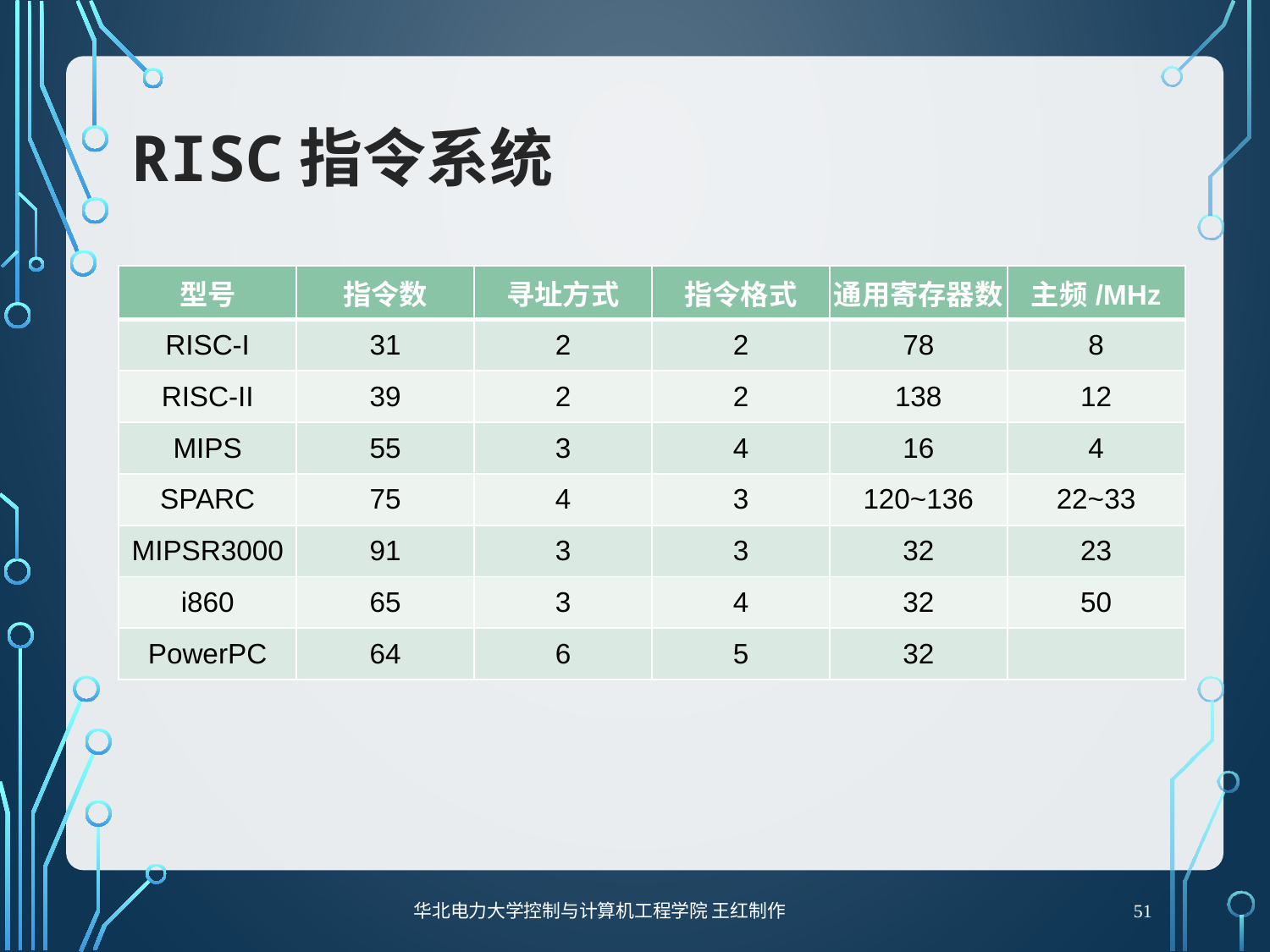

# RISC指令系统
| 型号 | 指令数 | 寻址方式 | 指令格式 | 通用寄存器数 | 主频/MHz |
| --- | --- | --- | --- | --- | --- |
| RISC-I | 31 | 2 | 2 | 78 | 8 |
| RISC-II | 39 | 2 | 2 | 138 | 12 |
| MIPS | 55 | 3 | 4 | 16 | 4 |
| SPARC | 75 | 4 | 3 | 120~136 | 22~33 |
| MIPSR3000 | 91 | 3 | 3 | 32 | 23 |
| i860 | 65 | 3 | 4 | 32 | 50 |
| PowerPC | 64 | 6 | 5 | 32 |  |
51
华北电力大学控制与计算机工程学院 王红制作